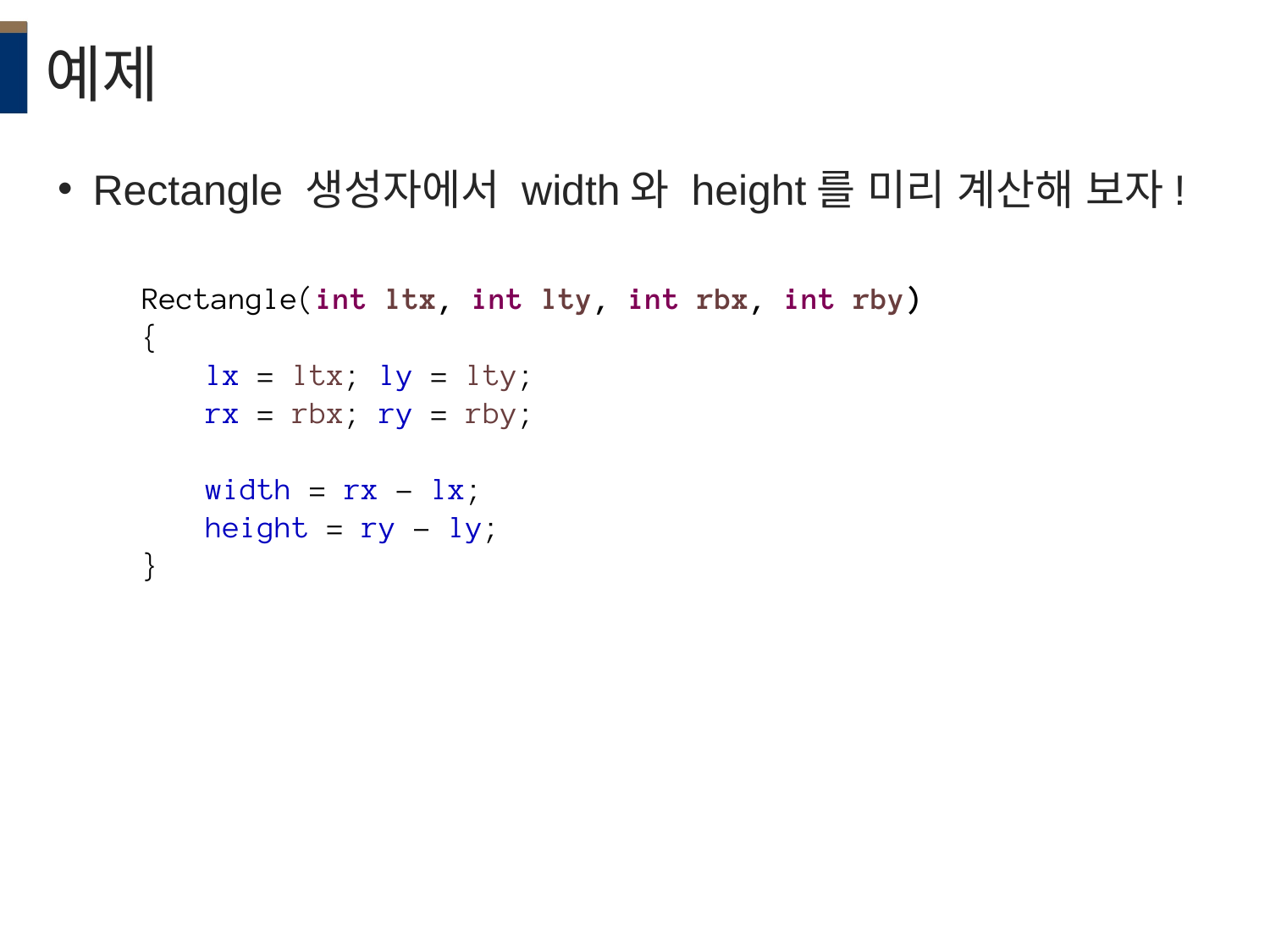

# 예제
Rectangle 생성자에서 width와 height를 미리 계산해 보자!
Rectangle(int ltx, int lty, int rbx, int rby)
{
lx = ltx; ly = lty;
rx = rbx; ry = rby;

width = rx - lx;
height = ry - ly;
}